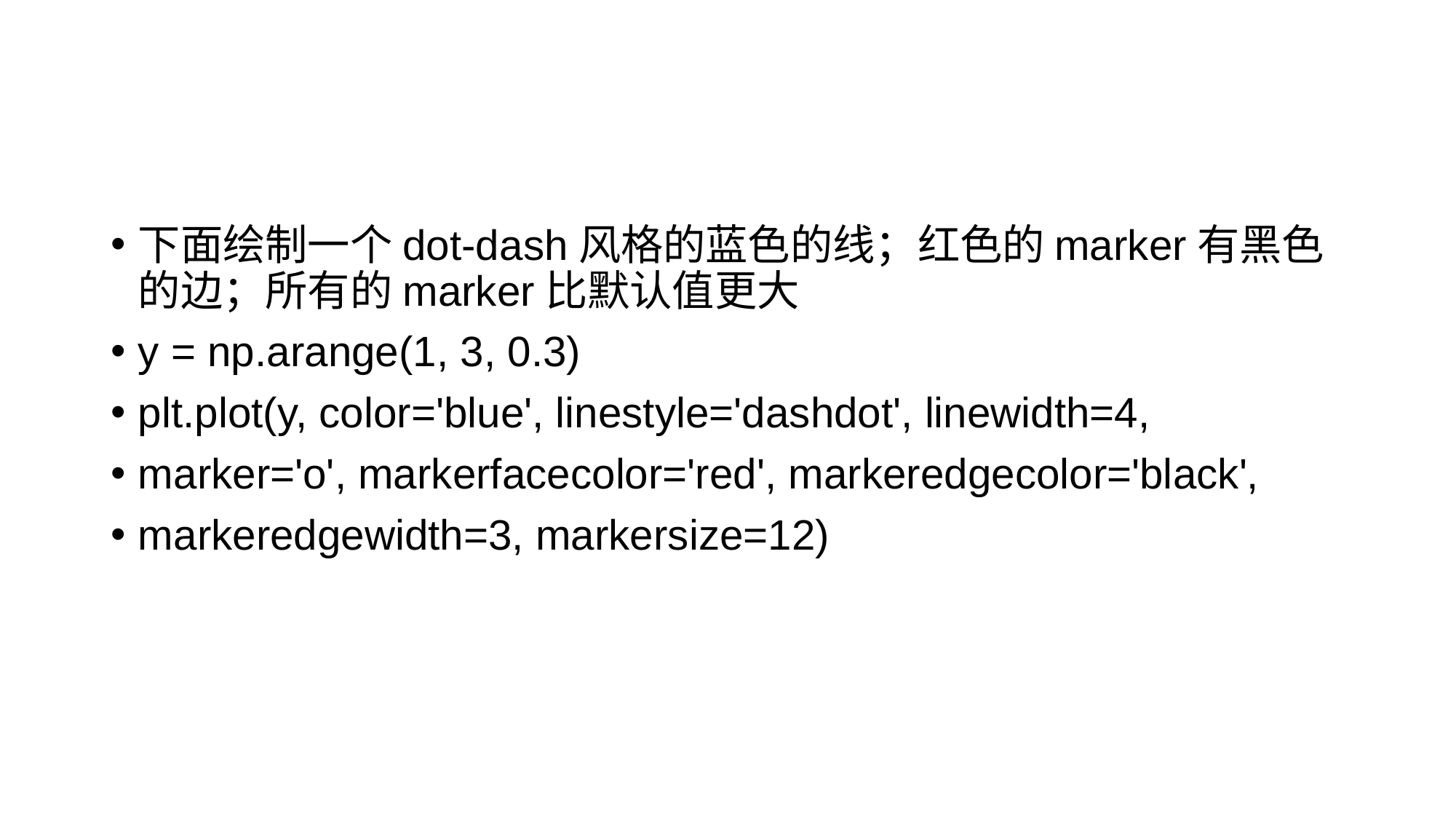

#
下面绘制一个dot-dash风格的蓝色的线；红色的marker有黑色的边；所有的marker比默认值更大
y = np.arange(1, 3, 0.3)
plt.plot(y, color='blue', linestyle='dashdot', linewidth=4,
marker='o', markerfacecolor='red', markeredgecolor='black',
markeredgewidth=3, markersize=12)